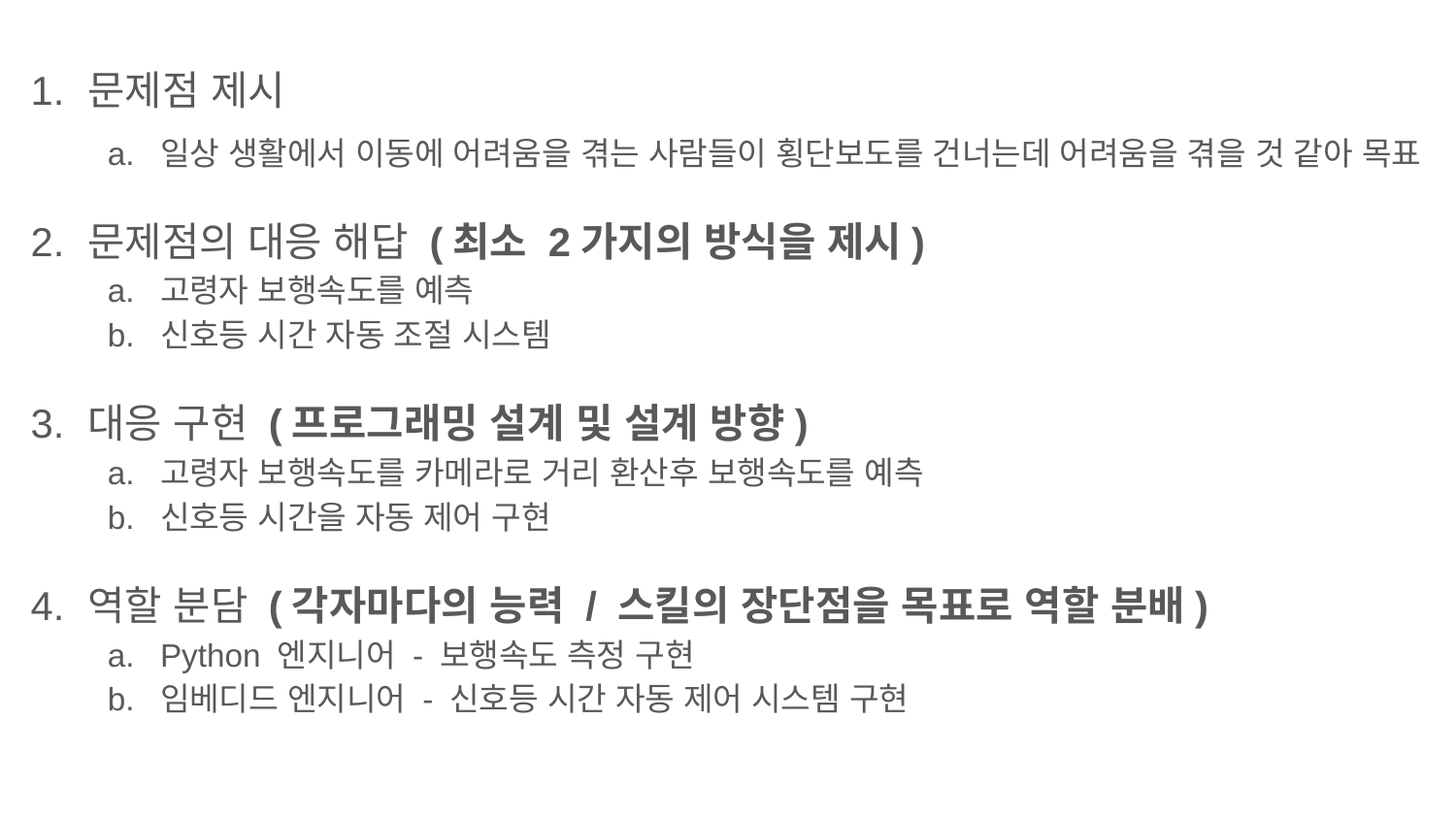

문제점 제시
일상 생활에서 이동에 어려움을 겪는 사람들이 횡단보도를 건너는데 어려움을 겪을 것 같아 목표
문제점의 대응 해답 (최소 2가지의 방식을 제시)
고령자 보행속도를 예측
신호등 시간 자동 조절 시스템
대응 구현 (프로그래밍 설계 및 설계 방향)
고령자 보행속도를 카메라로 거리 환산후 보행속도를 예측
신호등 시간을 자동 제어 구현
역할 분담 (각자마다의 능력 / 스킬의 장단점을 목표로 역할 분배)
Python 엔지니어 - 보행속도 측정 구현
임베디드 엔지니어 - 신호등 시간 자동 제어 시스템 구현